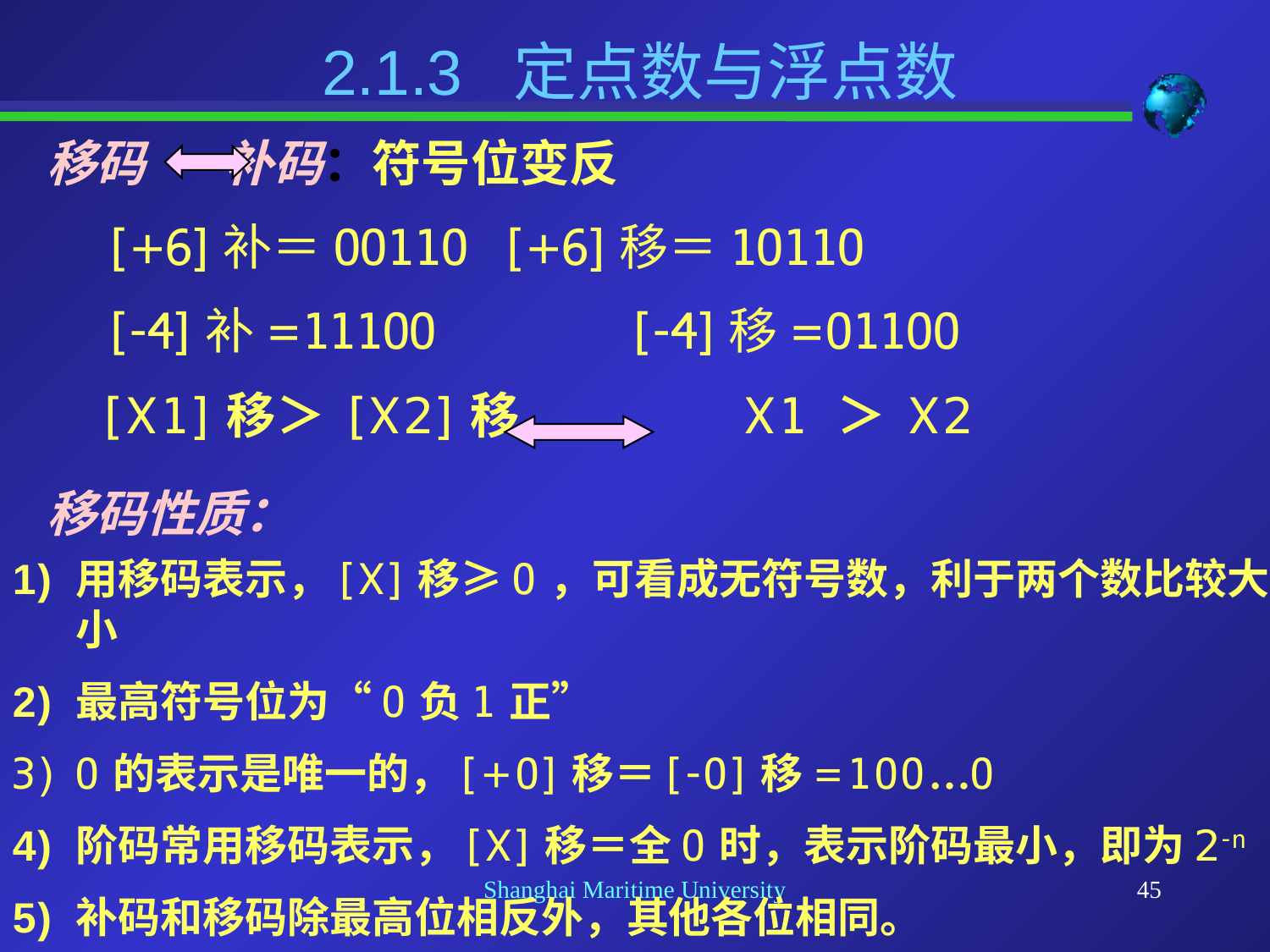

2.1.3  定点数与浮点数
移码       补码：符号位变反
	[+6]补＝00110 	 [+6]移＝10110
	[-4]补=11100		 [-4]移=01100
    [X1]移＞ [X2]移		X1 ＞ X2

移码性质：
用移码表示，[X]移≥0，可看成无符号数，利于两个数比较大小
最高符号位为“0负1正”
0的表示是唯一的，[+0]移＝[-0]移=100…0
阶码常用移码表示，[X]移＝全0时，表示阶码最小，即为2-n
补码和移码除最高位相反外，其他各位相同。
Shanghai Maritime University
45